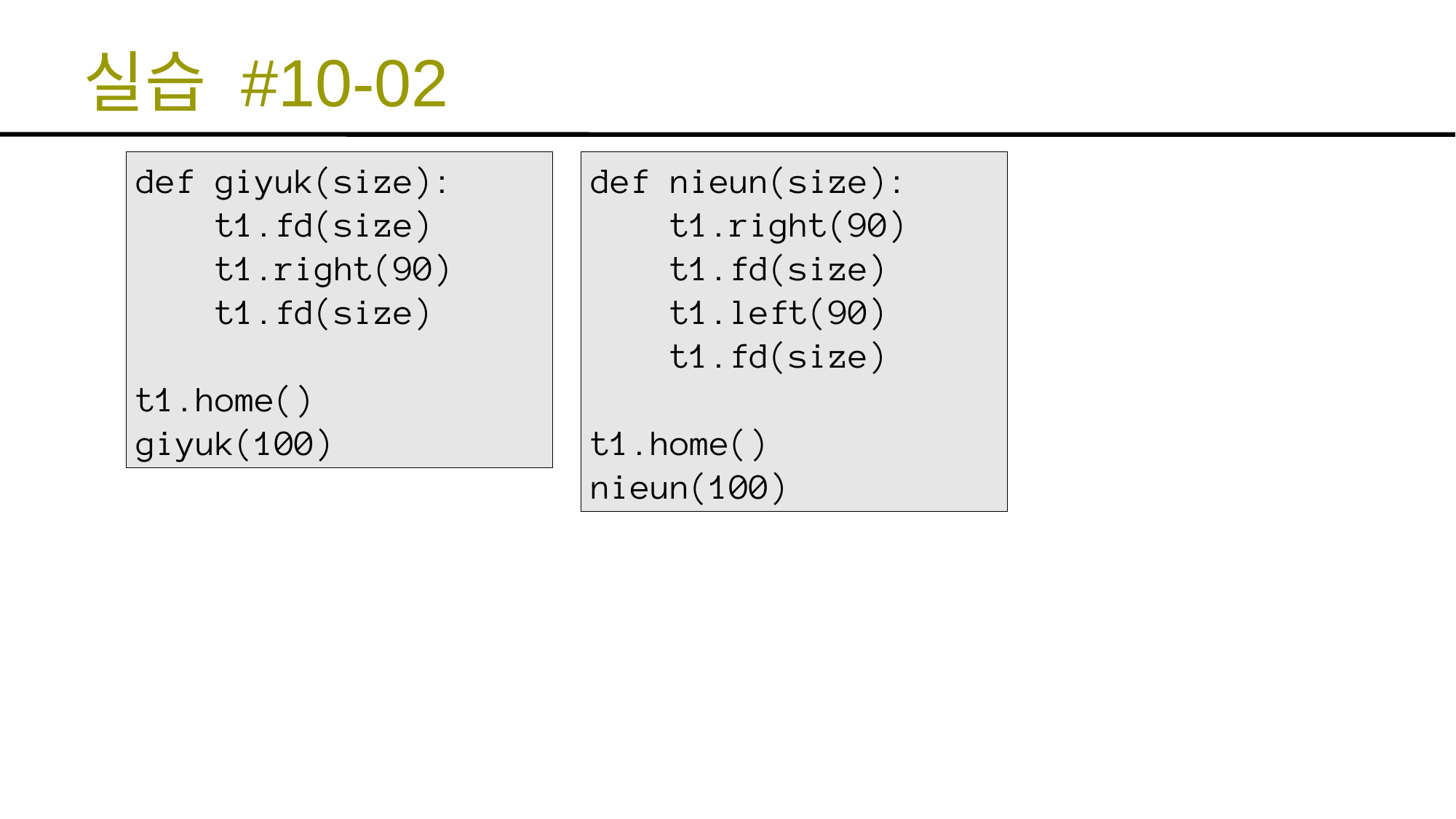

# 실습 #10-02

def giyuk(size):
    t1.fd(size)
    t1.right(90)
    t1.fd(size)

t1.home()
giyuk(100)
def nieun(size):
    t1.right(90)
    t1.fd(size)
    t1.left(90)
    t1.fd(size)

t1.home()
nieun(100)